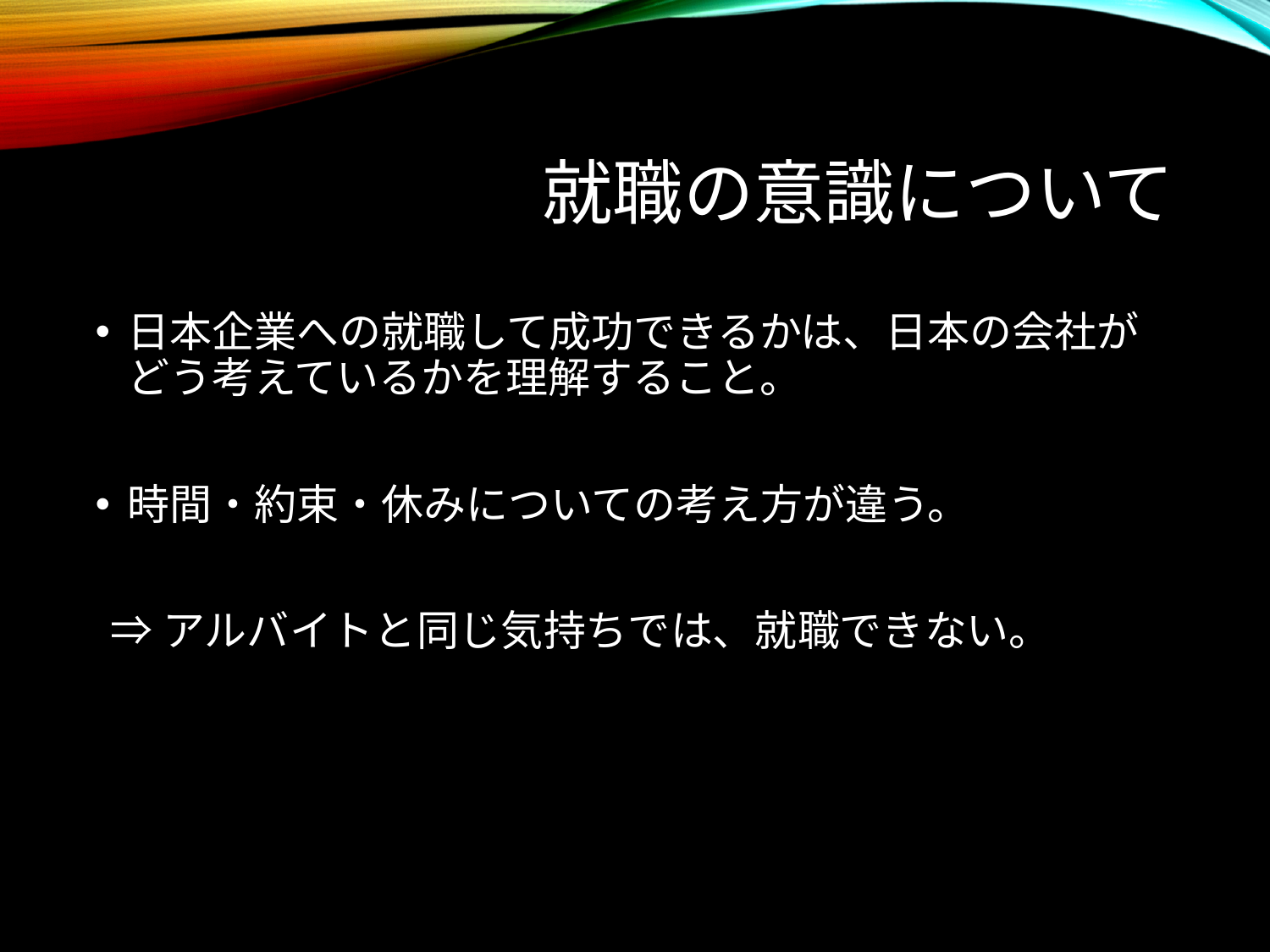

# 就職の意識について
日本企業への就職して成功できるかは、日本の会社がどう考えているかを理解すること。

時間・約束・休みについての考え方が違う。

⇒アルバイトと同じ気持ちでは、就職できない。